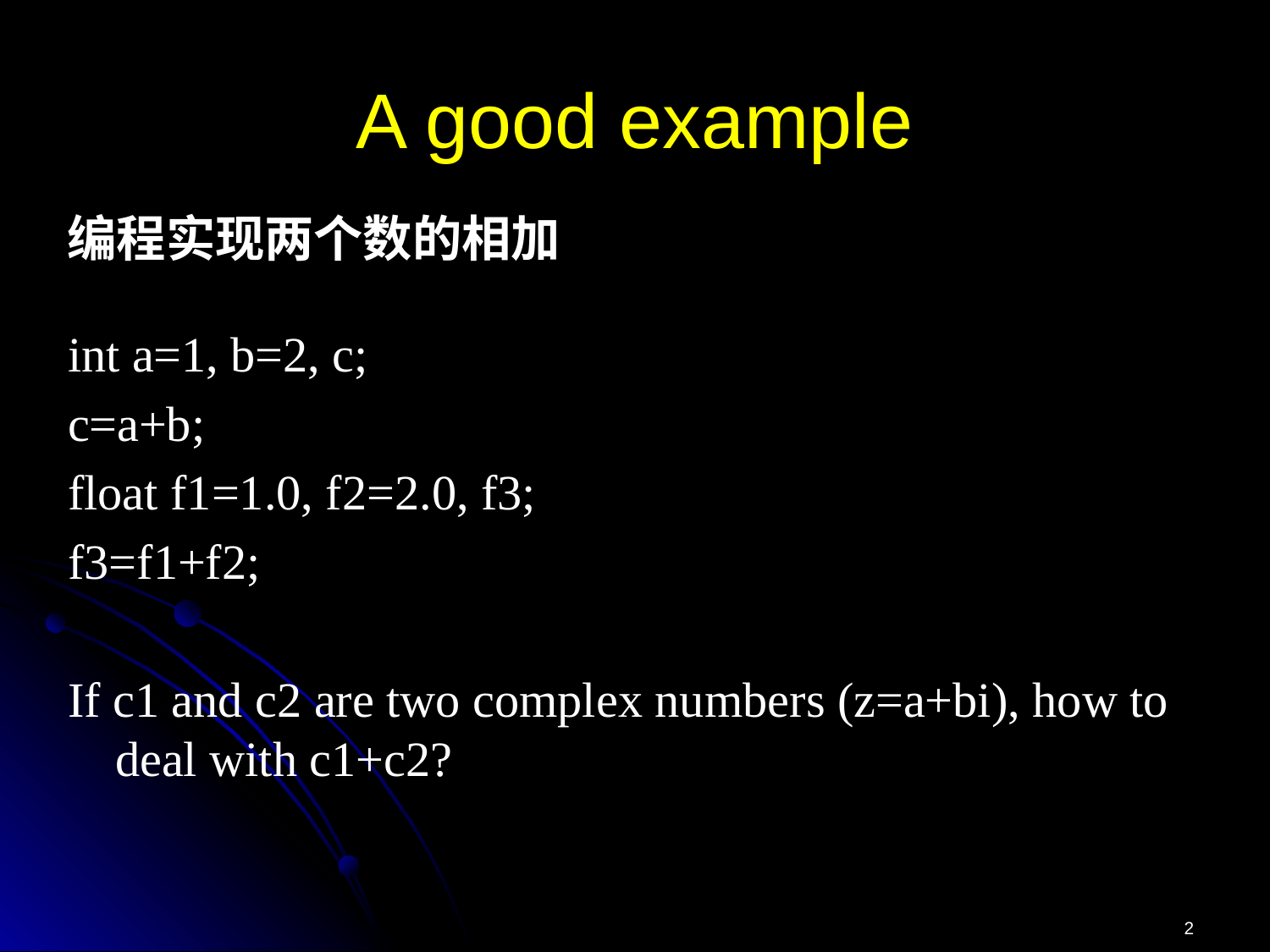

# A good example
编程实现两个数的相加
int a=1, b=2, c;
c=a+b;
float f1=1.0, f2=2.0, f3;
f3=f1+f2;

If c1 and c2 are two complex numbers (z=a+bi), how to deal with c1+c2?

2